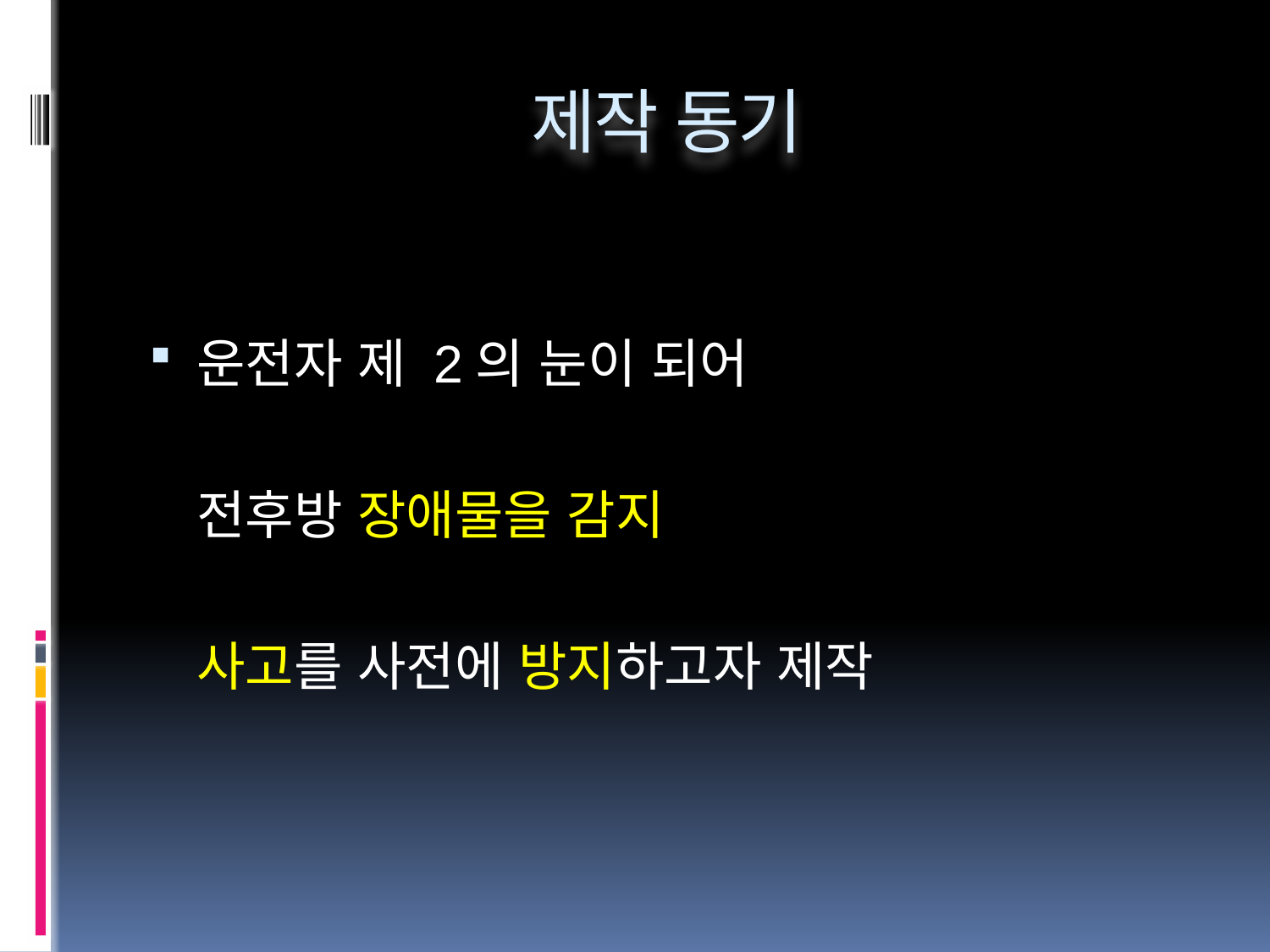

# 제작 동기

운전자 제 2의 눈이 되어

	전후방 장애물을 감지

	사고를 사전에 방지하고자 제작